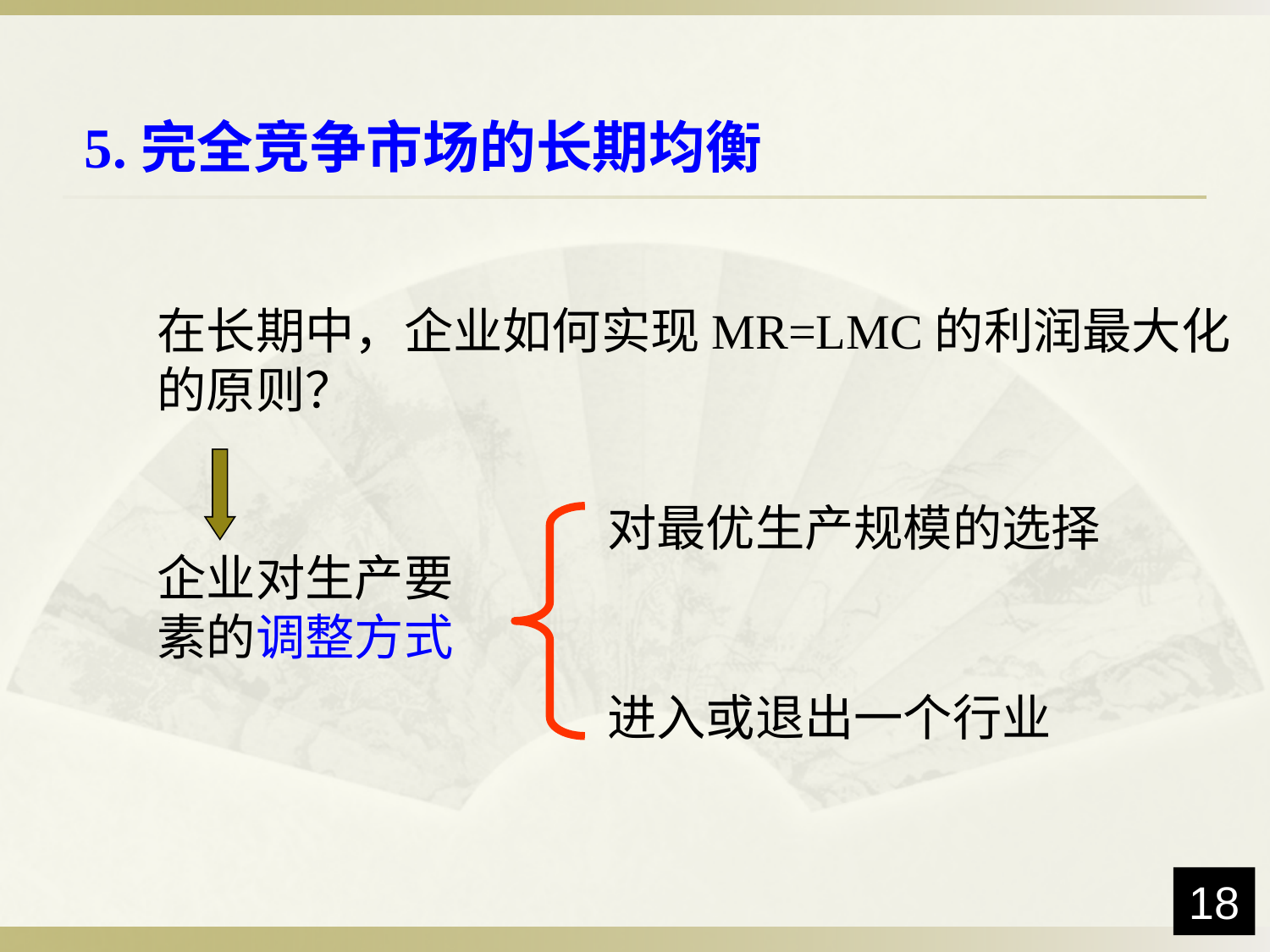

# 5.完全竞争市场的长期均衡
在长期中，企业如何实现MR=LMC的利润最大化
的原则？

对最优生产规模的选择
企业对生产要
素的调整方式

进入或退出一个行业
18